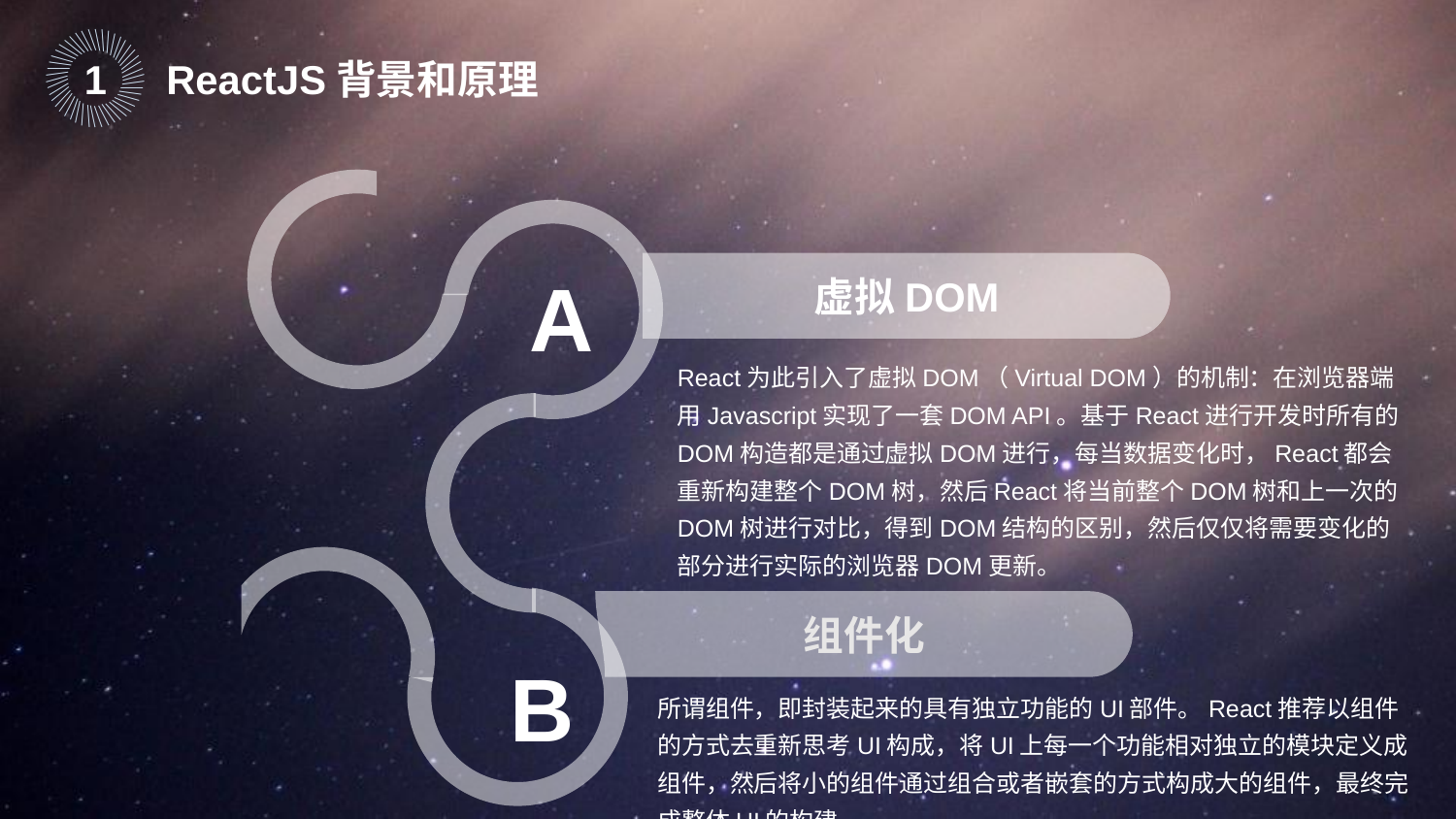

｜
｜
｜
｜
｜
｜
｜
｜
｜
｜
｜
｜
｜
｜
｜
｜
｜
｜
｜
｜
｜
｜
｜
｜
｜
｜
｜
｜
｜
｜
｜
｜
｜
｜
｜
｜
｜
｜
｜
｜
｜
｜
｜
｜
｜
｜
1
ReactJS背景和原理

虚拟DOM
A
React为此引入了虚拟DOM（Virtual DOM）的机制：在浏览器端用Javascript实现了一套DOM API。基于React进行开发时所有的DOM构造都是通过虚拟DOM进行，每当数据变化时，React都会重新构建整个DOM树，然后React将当前整个DOM树和上一次的DOM树进行对比，得到DOM结构的区别，然后仅仅将需要变化的部分进行实际的浏览器DOM更新。

组件化
B
所谓组件，即封装起来的具有独立功能的UI部件。React推荐以组件的方式去重新思考UI构成，将UI上每一个功能相对独立的模块定义成组件，然后将小的组件通过组合或者嵌套的方式构成大的组件，最终完成整体UI的构建。